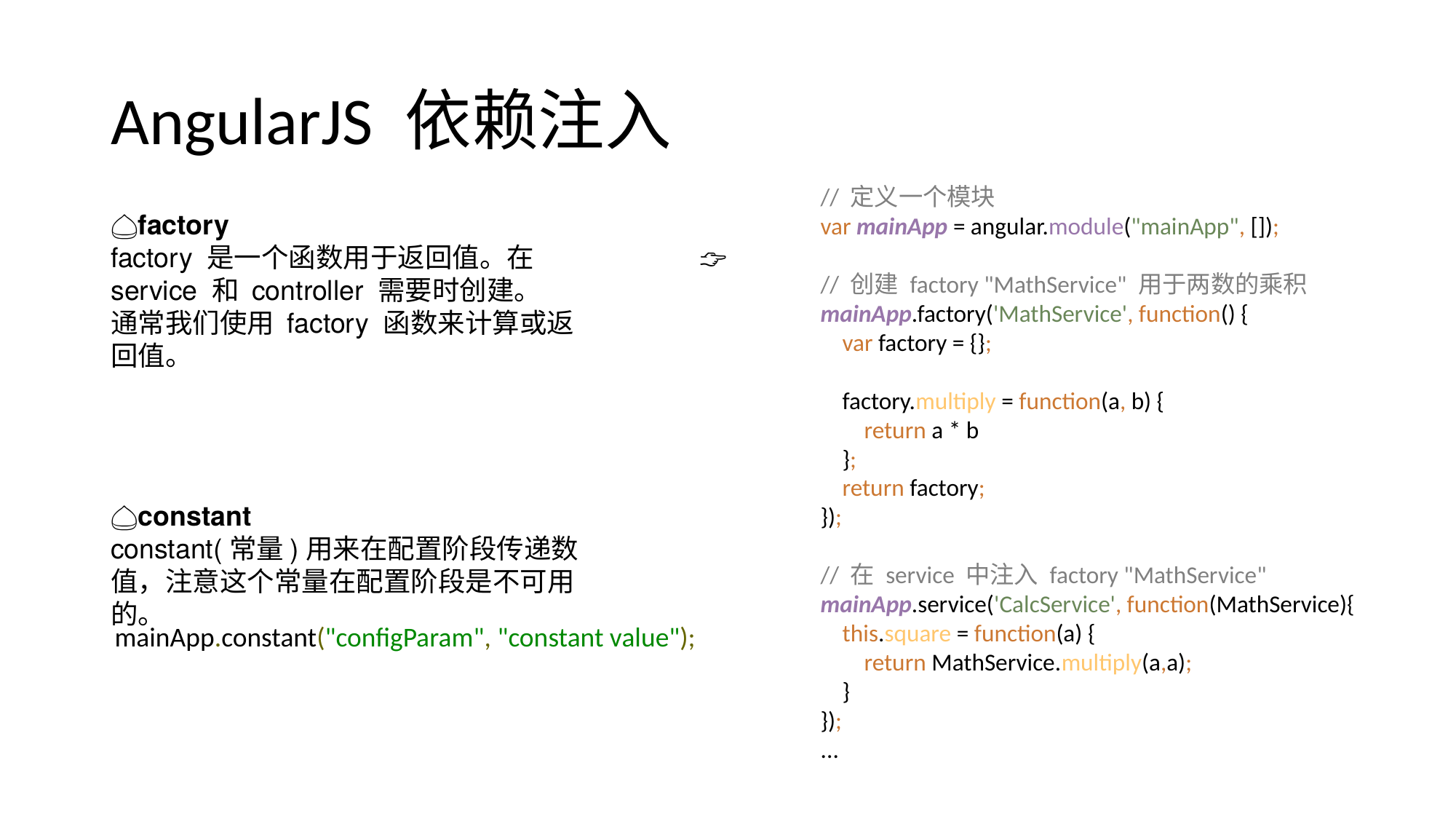

# AngularJS 依赖注入
// 定义一个模块
var mainApp = angular.module("mainApp", []);
// 创建 factory "MathService" 用于两数的乘积
mainApp.factory('MathService', function() {
    var factory = {};
    factory.multiply = function(a, b) {
        return a * b
    };
    return factory;
});
// 在 service 中注入 factory "MathService"
mainApp.service('CalcService', function(MathService){
    this.square = function(a) {
        return MathService.multiply(a,a);
    }
});
...
🌰factory
factory 是一个函数用于返回值。在 service 和 controller 需要时创建。
通常我们使用 factory 函数来计算或返回值。
👉
🌰constant
constant(常量)用来在配置阶段传递数值，注意这个常量在配置阶段是不可用的。
mainApp.constant("configParam", "constant value");